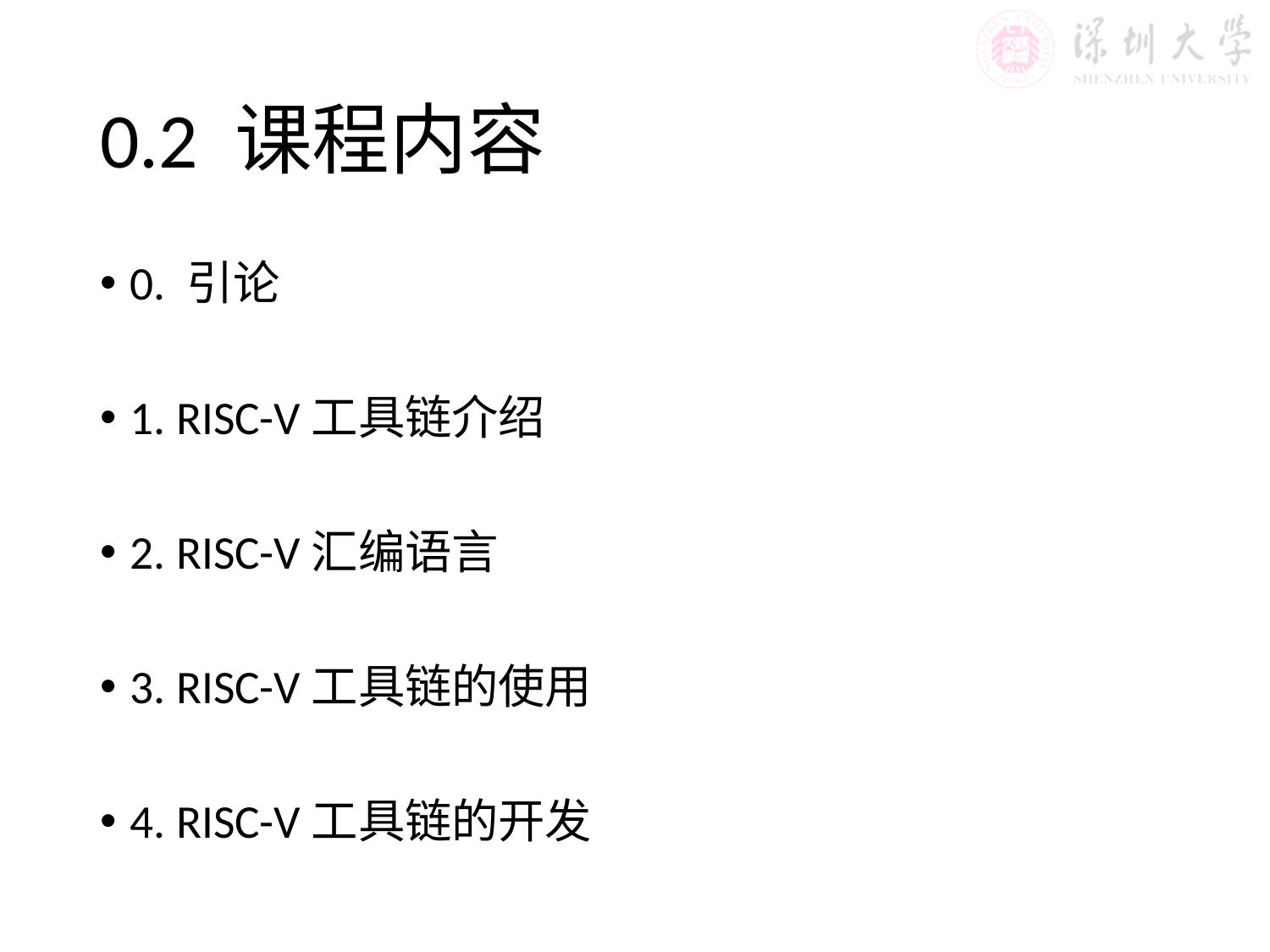

# 0.2 课程内容
0. 引论

1. RISC-V工具链介绍

2. RISC-V汇编语言

3. RISC-V工具链的使用

4. RISC-V工具链的开发